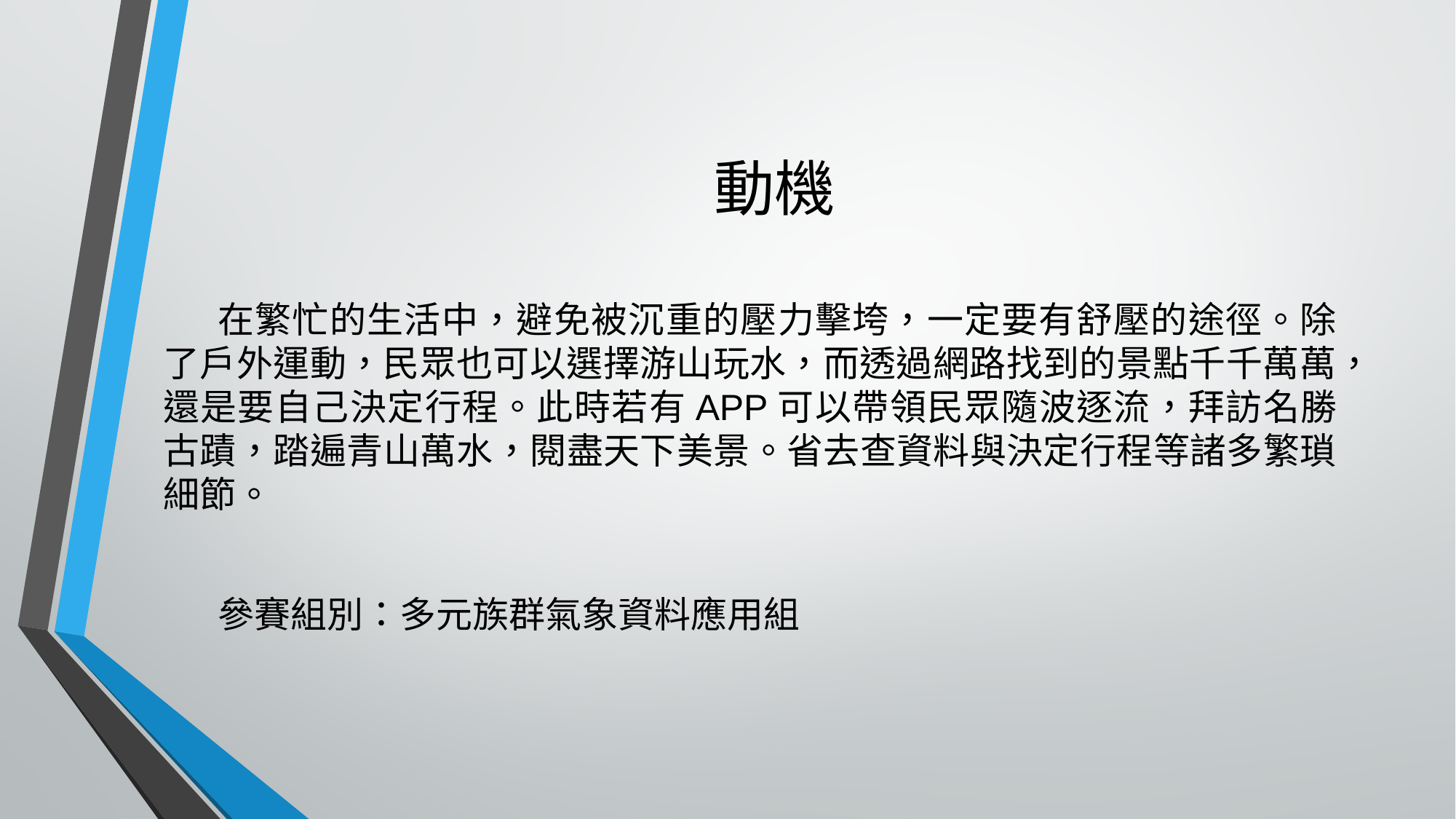

# 動機
在繁忙的生活中，避免被沉重的壓力擊垮，一定要有舒壓的途徑。除了戶外運動，民眾也可以選擇游山玩水，而透過網路找到的景點千千萬萬，還是要自己決定行程。此時若有APP可以帶領民眾隨波逐流，拜訪名勝古蹟，踏遍青山萬水，閱盡天下美景。省去查資料與決定行程等諸多繁瑣細節。

參賽組別：多元族群氣象資料應用組